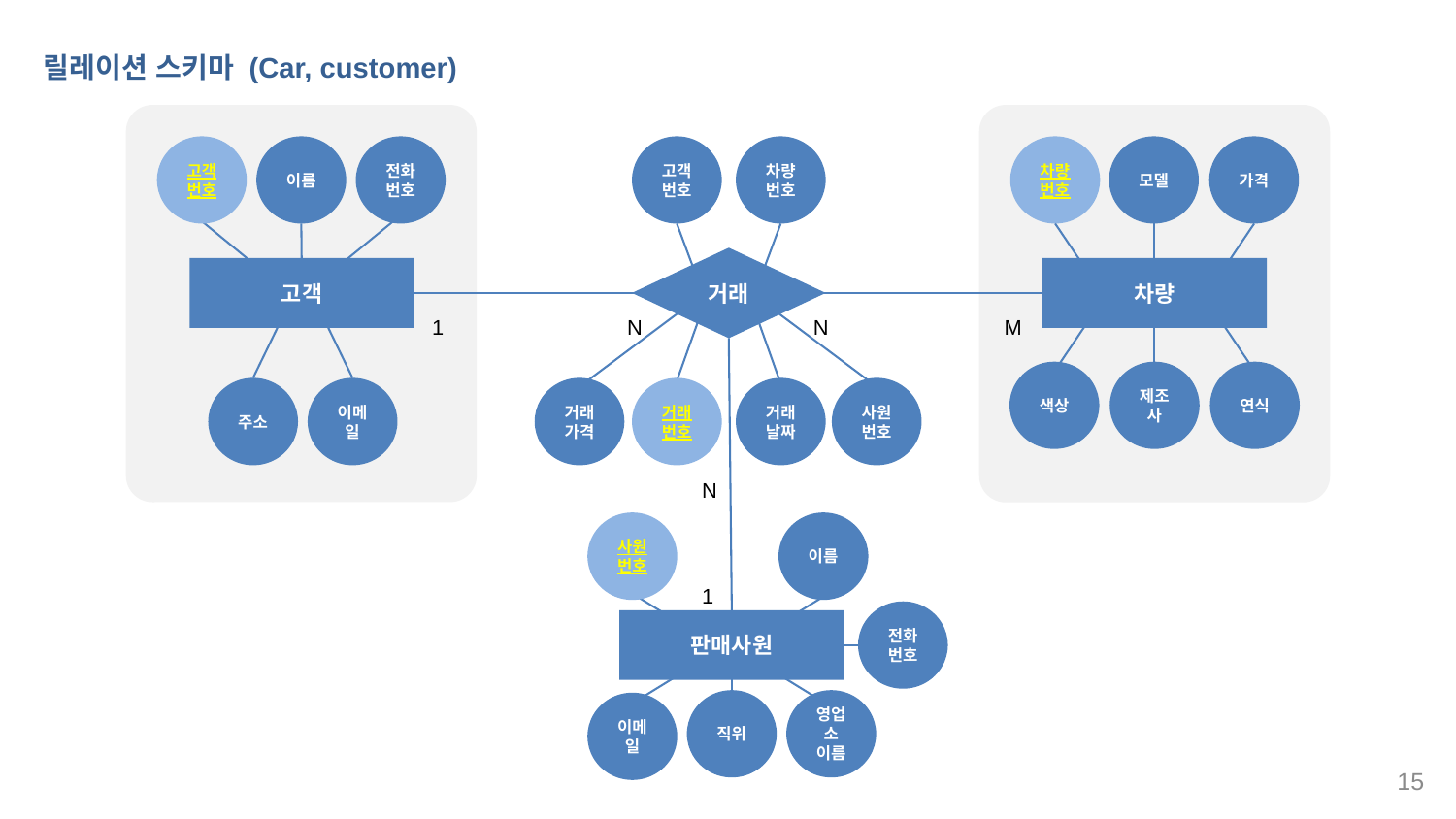

릴레이션 스키마 (Car, customer)

고객
번호
이름
전화번호
고객
주소
이메일
고객번호
차량번호
거래
N
N
사원번호
거래가격
거래번호
거래날짜
N
사원번호
이름
1
전화번호
판매사원
직위
영업소
이름
이메일
차량
번호
모델
가격
차량
1
M
색상
제조사
연식
15